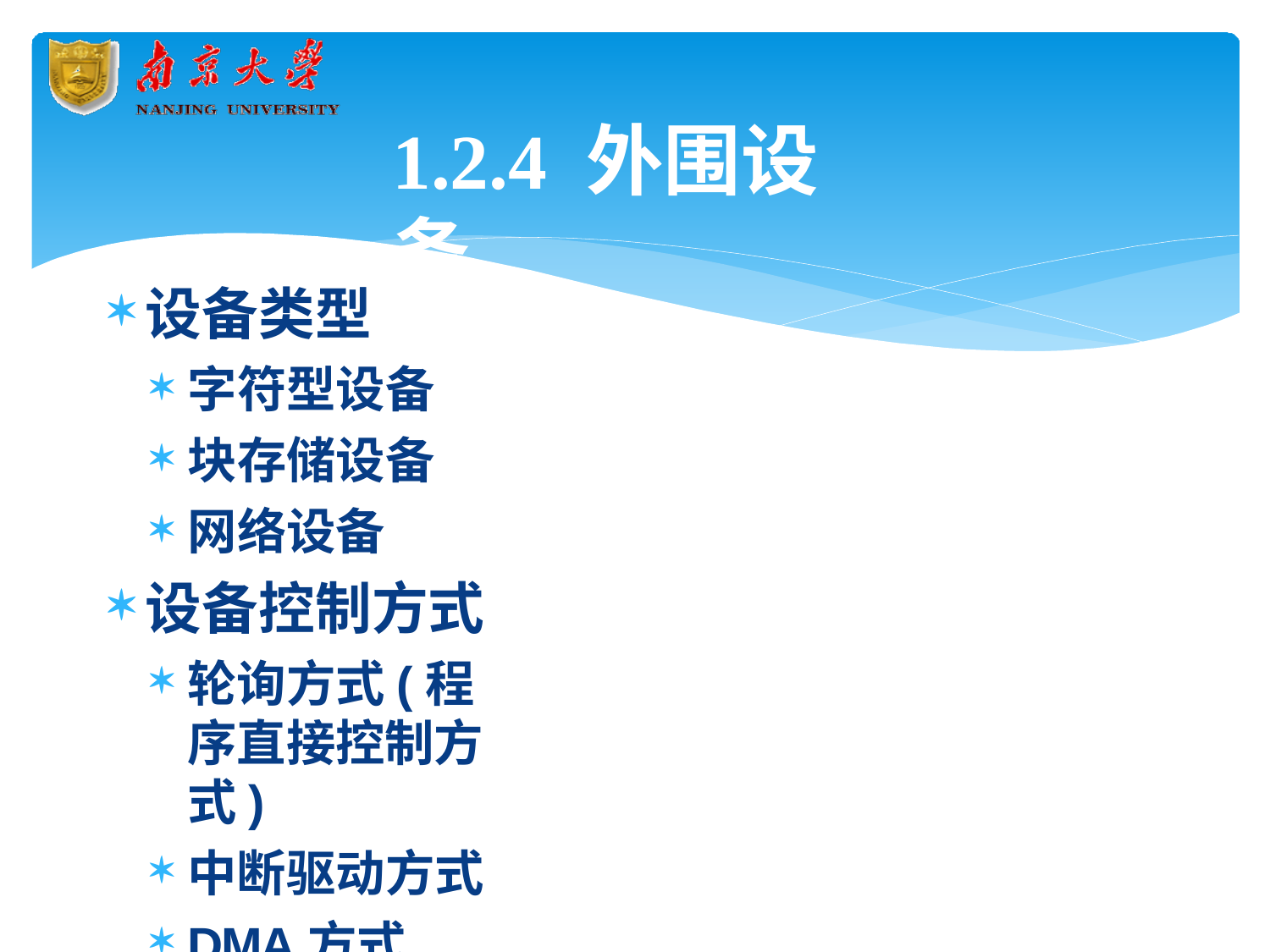

# 1.2.4 外围设备
设备类型
字符型设备
块存储设备
网络设备
设备控制方式
轮询方式(程序直接控制方式)
中断驱动方式
DMA方式
通道方式